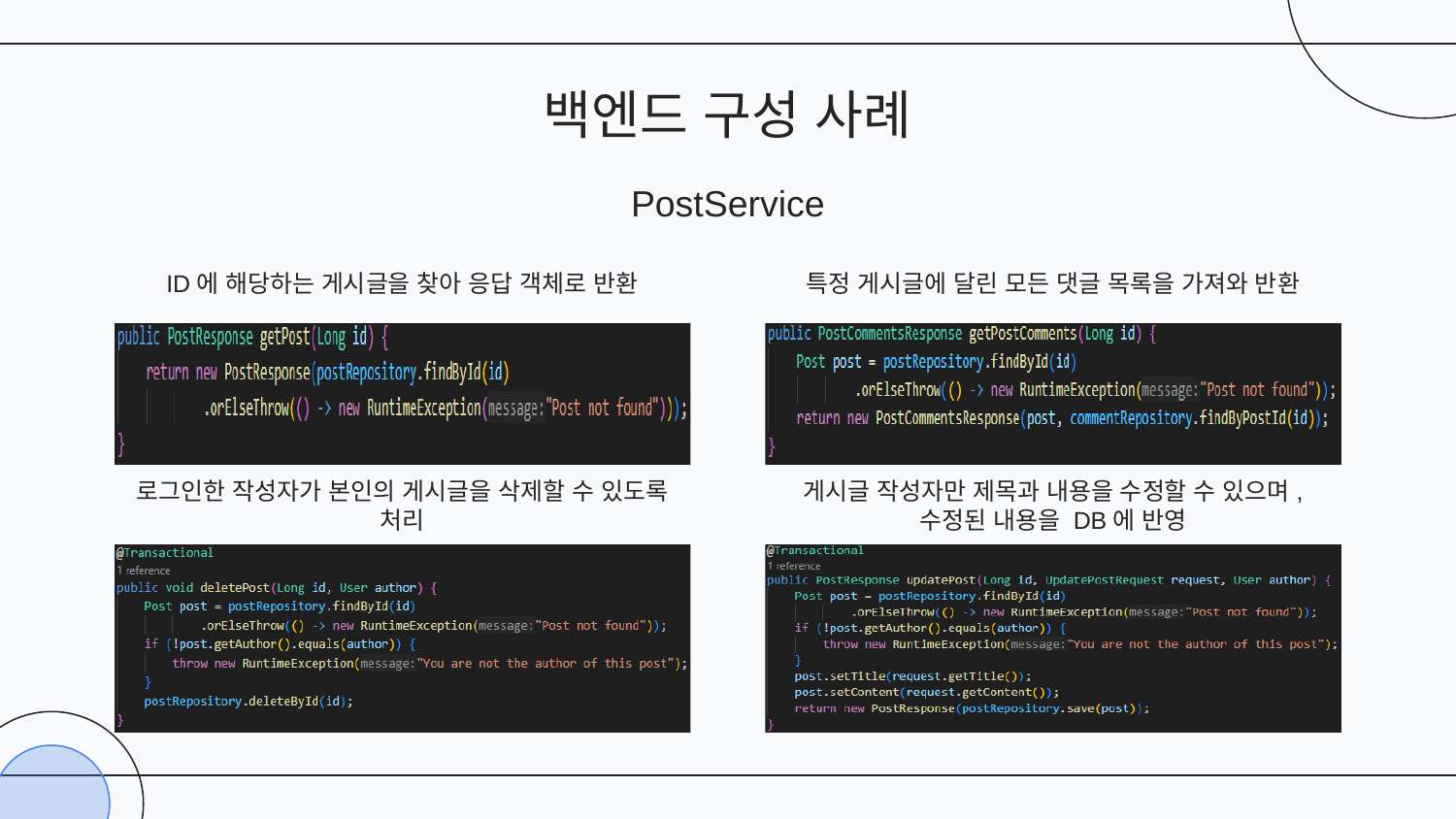

# 백엔드 구성 사례
PostService
ID에 해당하는 게시글을 찾아 응답 객체로 반환
특정 게시글에 달린 모든 댓글 목록을 가져와 반환

로그인한 작성자가 본인의 게시글을 삭제할 수 있도록 처리
게시글 작성자만 제목과 내용을 수정할 수 있으며,
수정된 내용을 DB에 반영